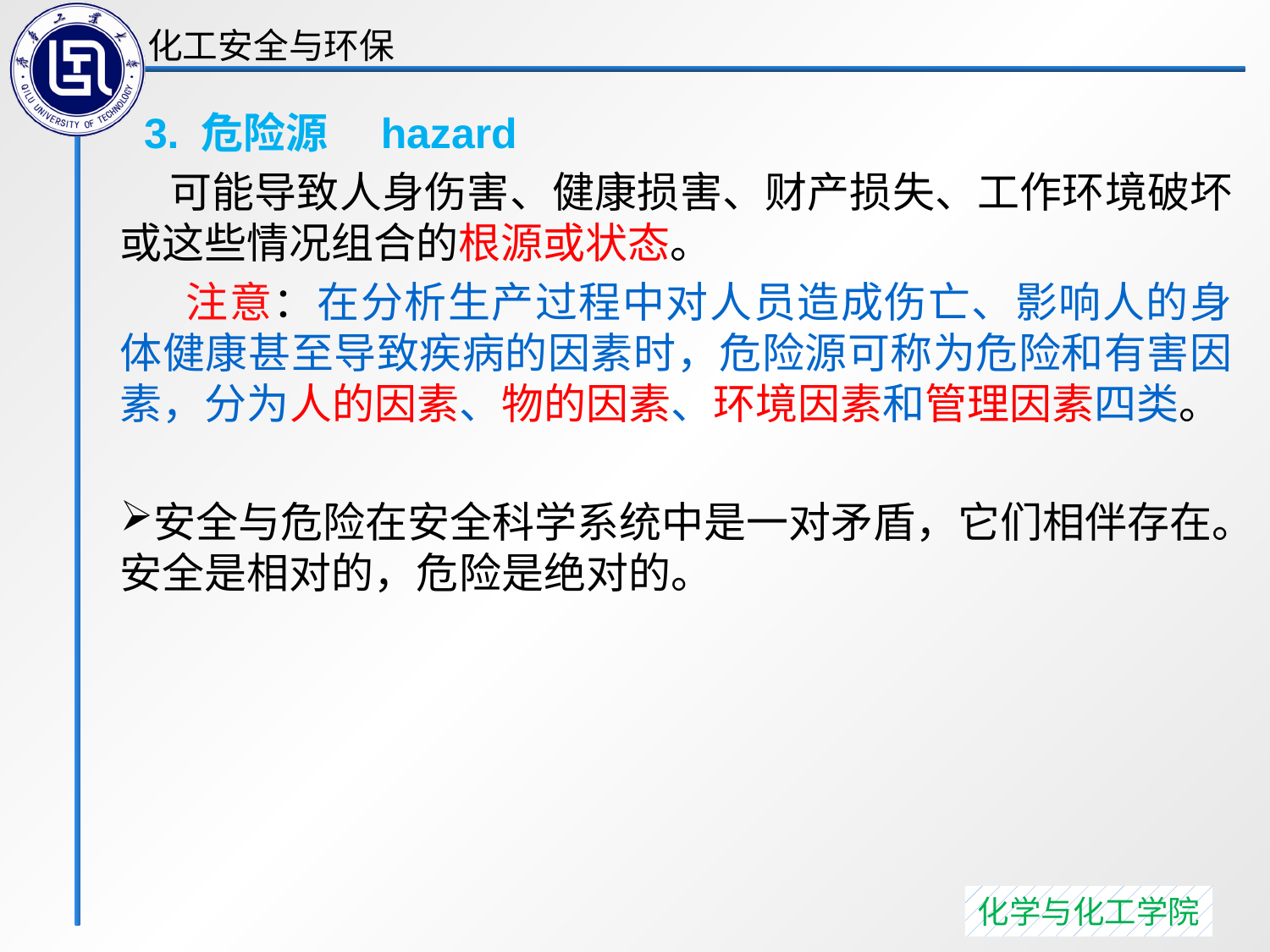

3. 危险源　hazard
    可能导致人身伤害、健康损害、财产损失、工作环境破坏或这些情况组合的根源或状态。
     注意：在分析生产过程中对人员造成伤亡、影响人的身体健康甚至导致疾病的因素时，危险源可称为危险和有害因素，分为人的因素、物的因素、环境因素和管理因素四类。

安全与危险在安全科学系统中是一对矛盾，它们相伴存在。安全是相对的，危险是绝对的。